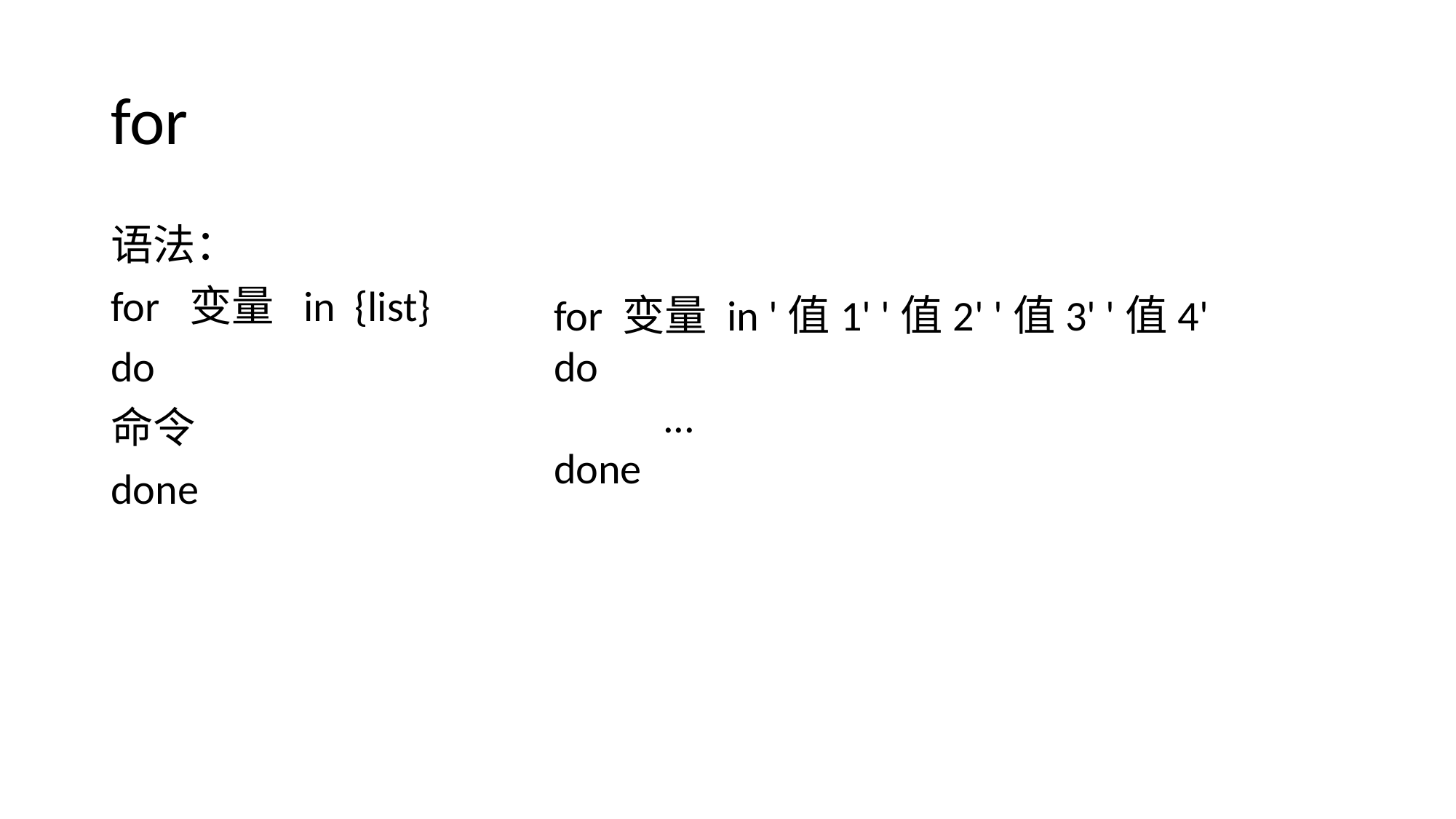

# for
语法：
for  变量  in  {list}
do
命令
done
for 变量 in '值1' '值2' '值3' '值4'
do
	...
done